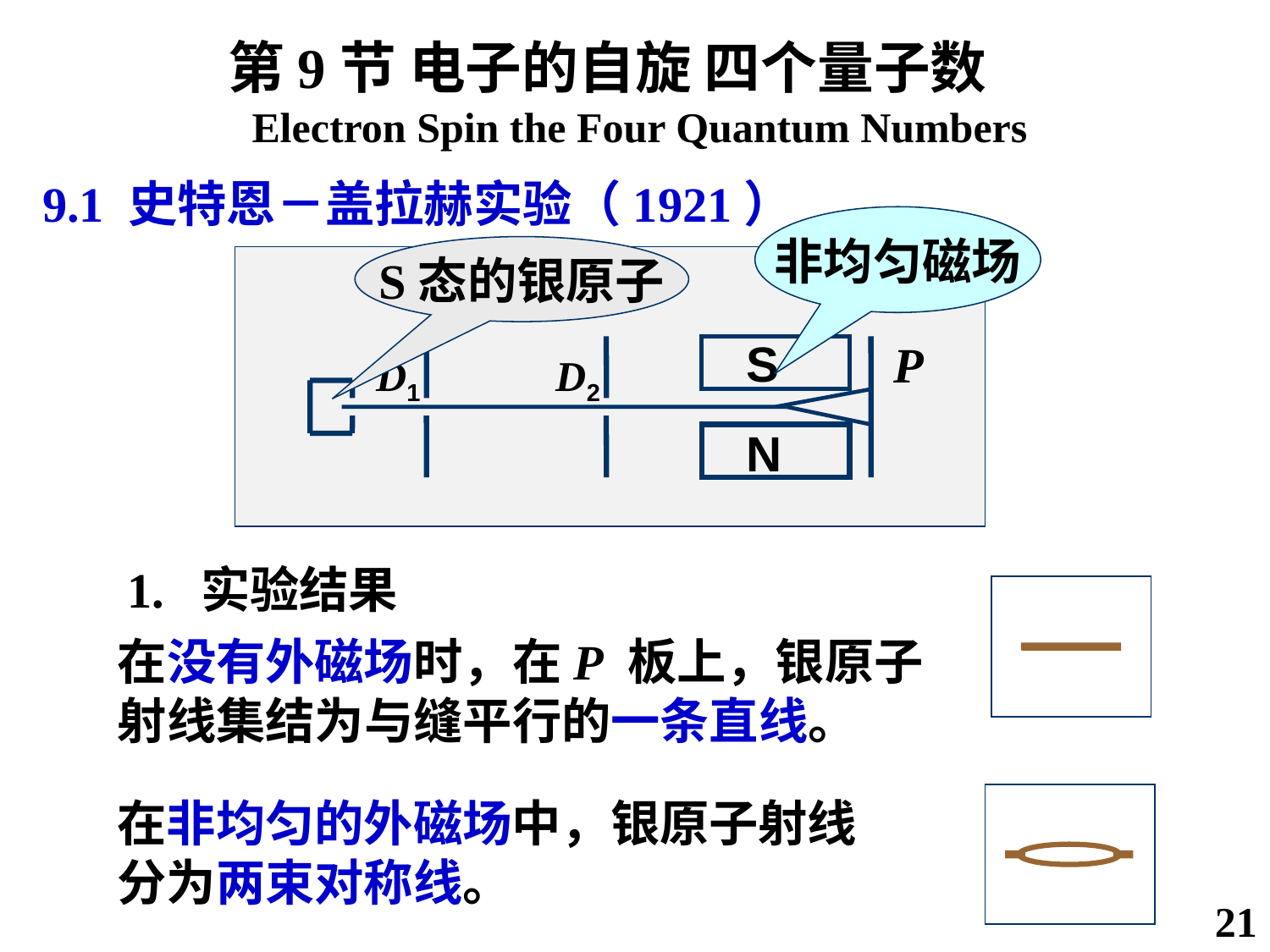

第9节 电子的自旋 四个量子数
Electron Spin the Four Quantum Numbers
9.1 史特恩－盖拉赫实验（1921）
非均匀磁场
S态的银原子

S
P

D1
D2

N

1.  实验结果

在没有外磁场时，在P 板上，银原子射线集结为与缝平行的一条直线。

在非均匀的外磁场中，银原子射线分为两束对称线。
21